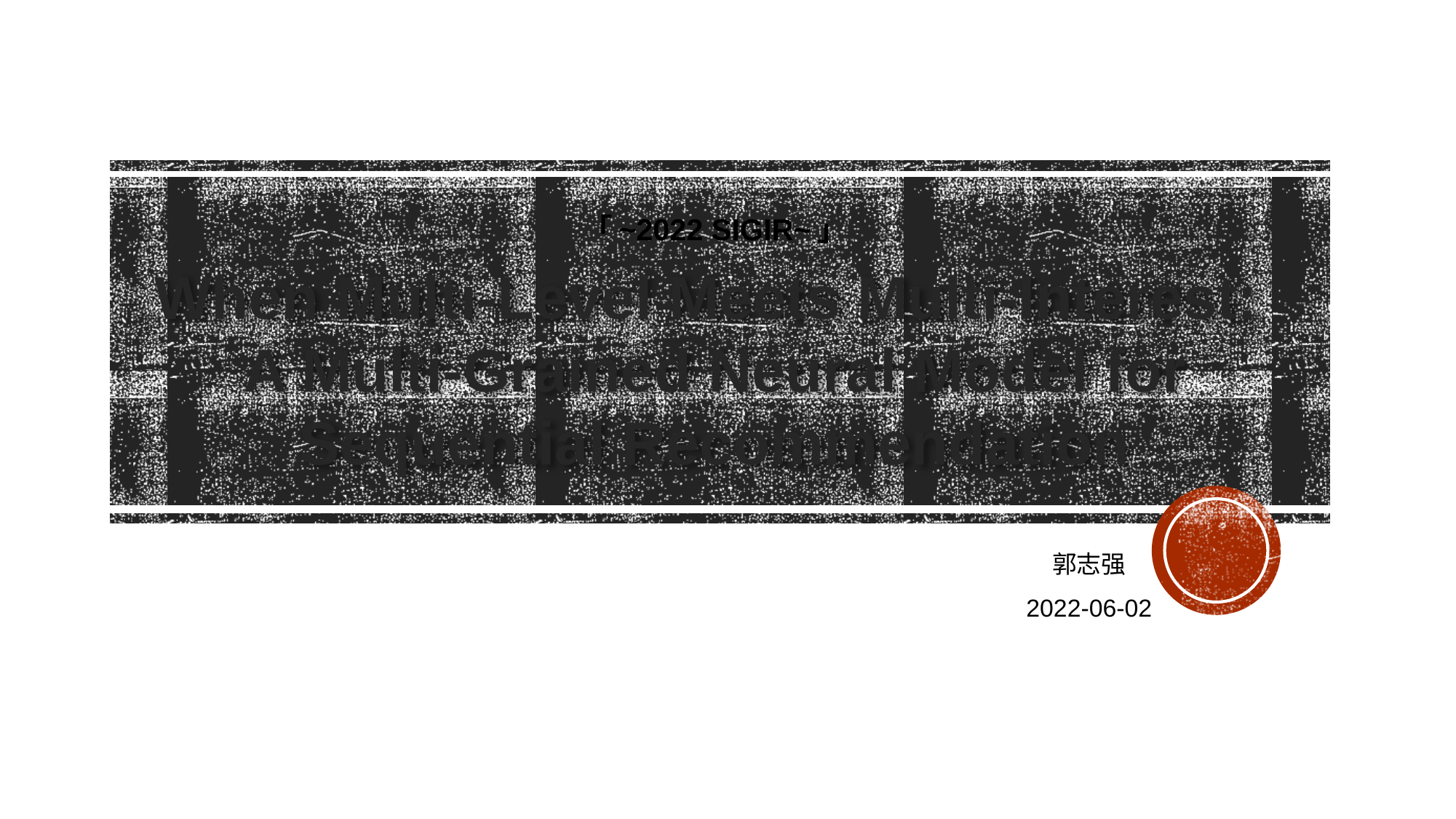

「~2022 SIGIR~」
When Multi-Level Meets Multi-Interest:
A Multi-Grained Neural Model for Sequential Recommendation
郭志强
2022-06-02